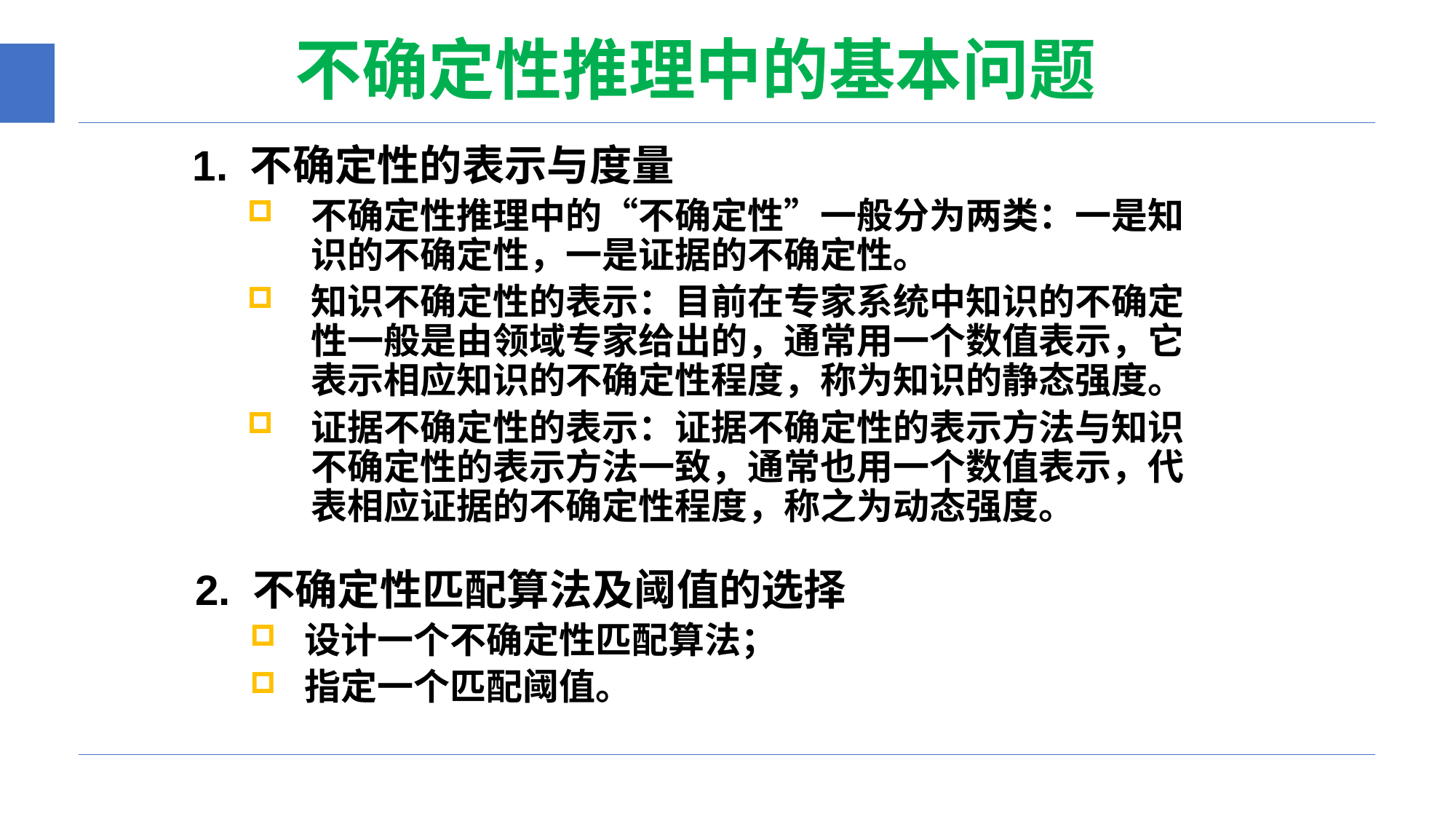

# 不确定性推理中的基本问题
1. 不确定性的表示与度量
不确定性推理中的“不确定性”一般分为两类：一是知识的不确定性，一是证据的不确定性。
知识不确定性的表示：目前在专家系统中知识的不确定性一般是由领域专家给出的，通常用一个数值表示，它表示相应知识的不确定性程度，称为知识的静态强度。
证据不确定性的表示：证据不确定性的表示方法与知识不确定性的表示方法一致，通常也用一个数值表示，代表相应证据的不确定性程度，称之为动态强度。
2. 不确定性匹配算法及阈值的选择
设计一个不确定性匹配算法；
指定一个匹配阈值。